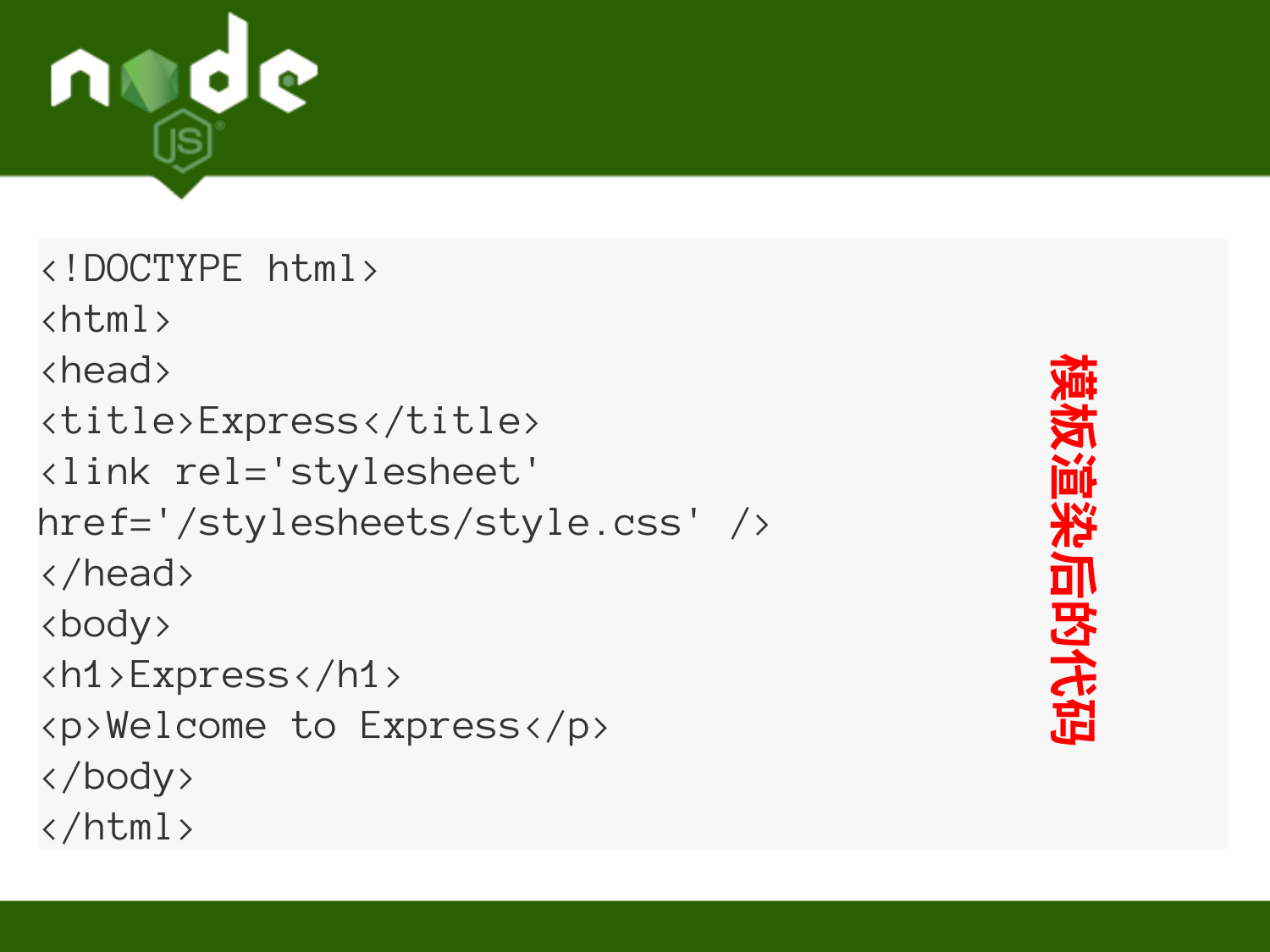

<!DOCTYPE html>
<html>
<head>
<title>Express</title>
<link rel='stylesheet' href='/stylesheets/style.css' />
</head>
<body>
<h1>Express</h1>
<p>Welcome to Express</p>
</body>
</html>
模板渲染后的代码